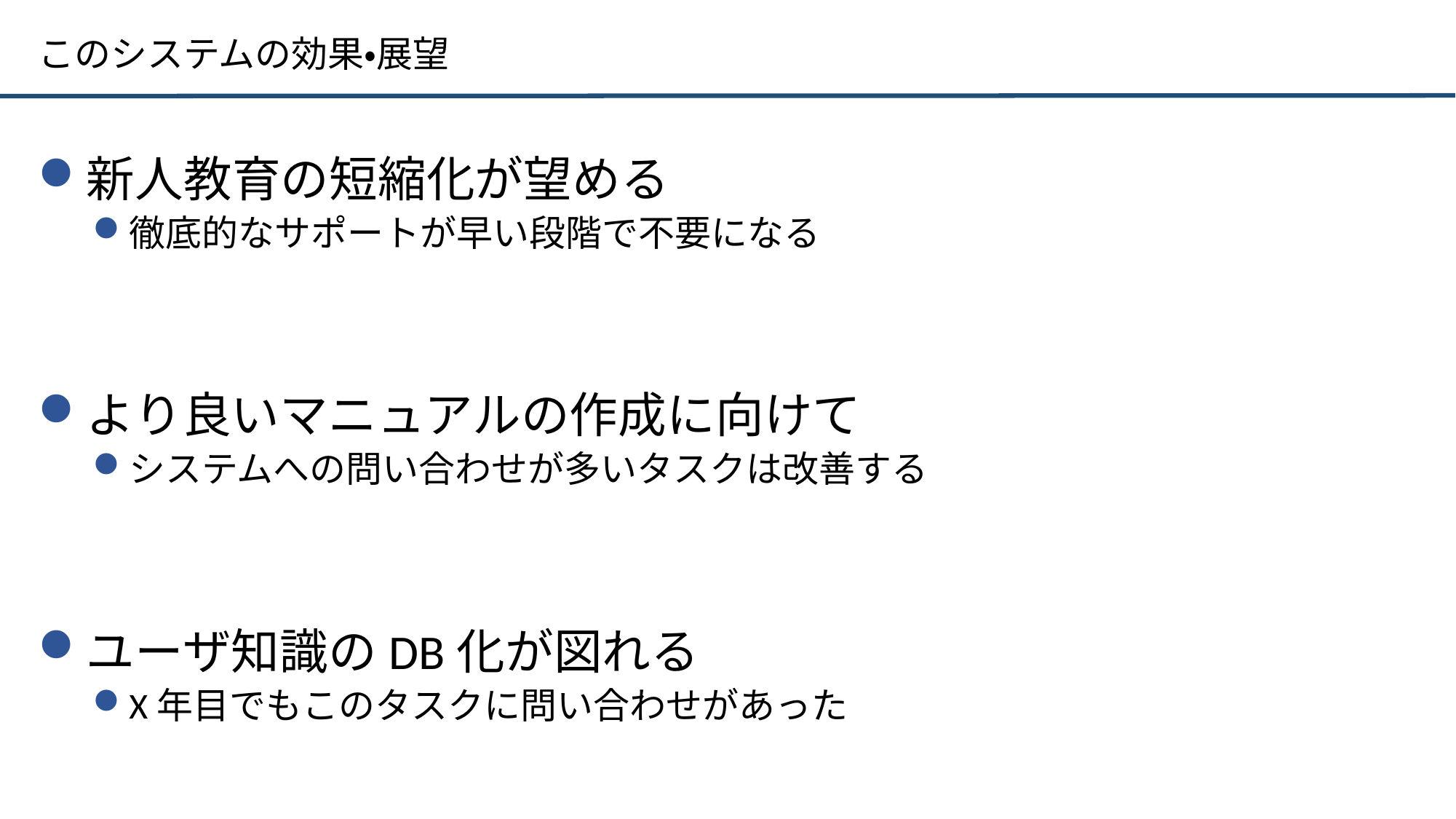

# このシステムの効果・展望
新人教育の短縮化が望める
徹底的なサポートが早い段階で不要になる

より良いマニュアルの作成に向けて
システムへの問い合わせが多いタスクは改善する

ユーザ知識のDB化が図れる
X年目でもこのタスクに問い合わせがあった